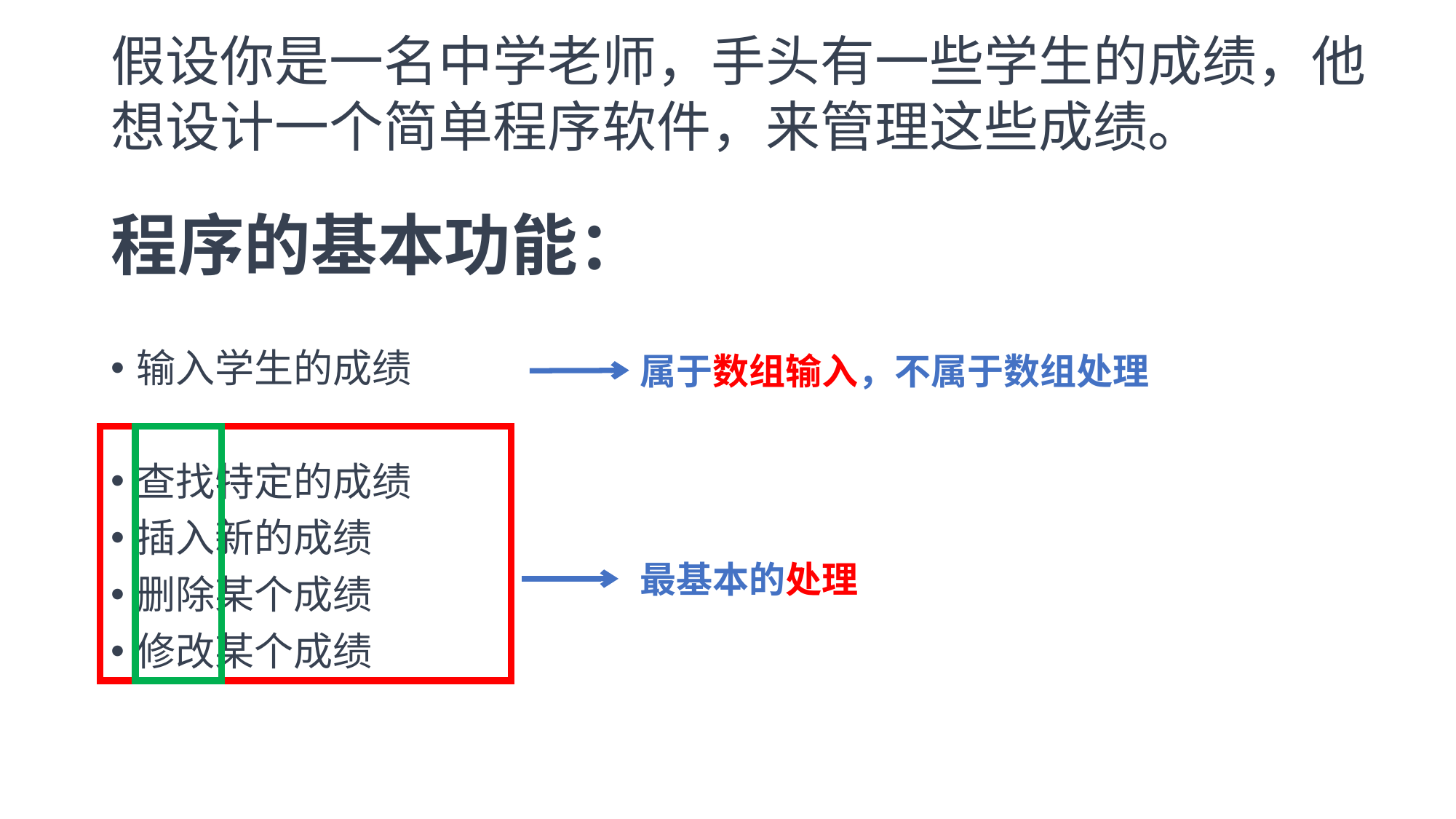

假设你是一名中学老师，手头有一些学生的成绩，他想设计一个简单程序软件，来管理这些成绩。

# 程序的基本功能：
输入学生的成绩

查找特定的成绩
插入新的成绩
删除某个成绩
修改某个成绩
属于数组输入，不属于数组处理

最基本的处理